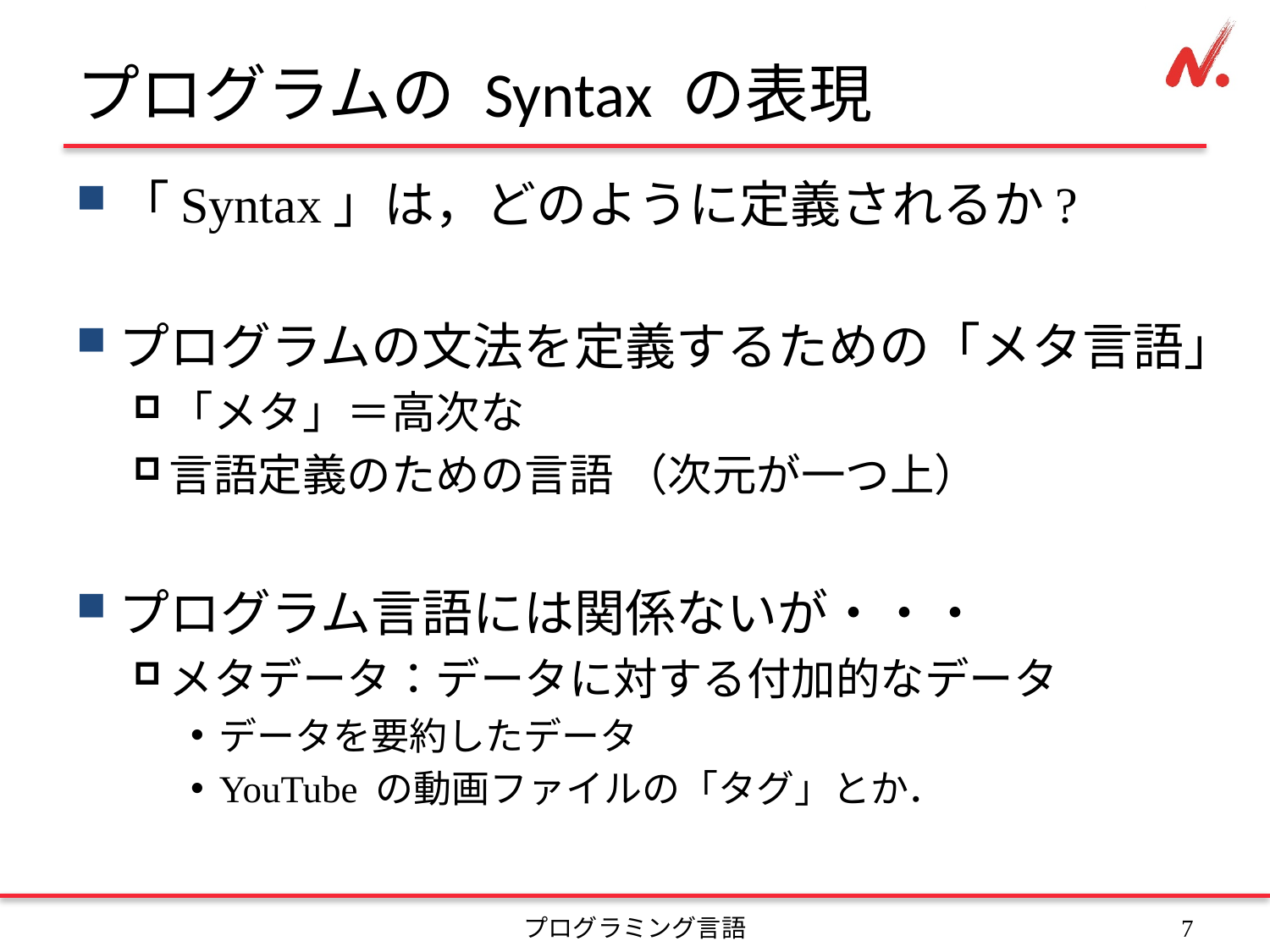

# プログラムの Syntax の表現
「Syntax」は，どのように定義されるか?

プログラムの文法を定義するための「メタ言語」
「メタ」＝高次な
言語定義のための言語 （次元が一つ上）

プログラム言語には関係ないが・・・
メタデータ：データに対する付加的なデータ
データを要約したデータ
YouTube の動画ファイルの「タグ」とか．
プログラミング言語
7